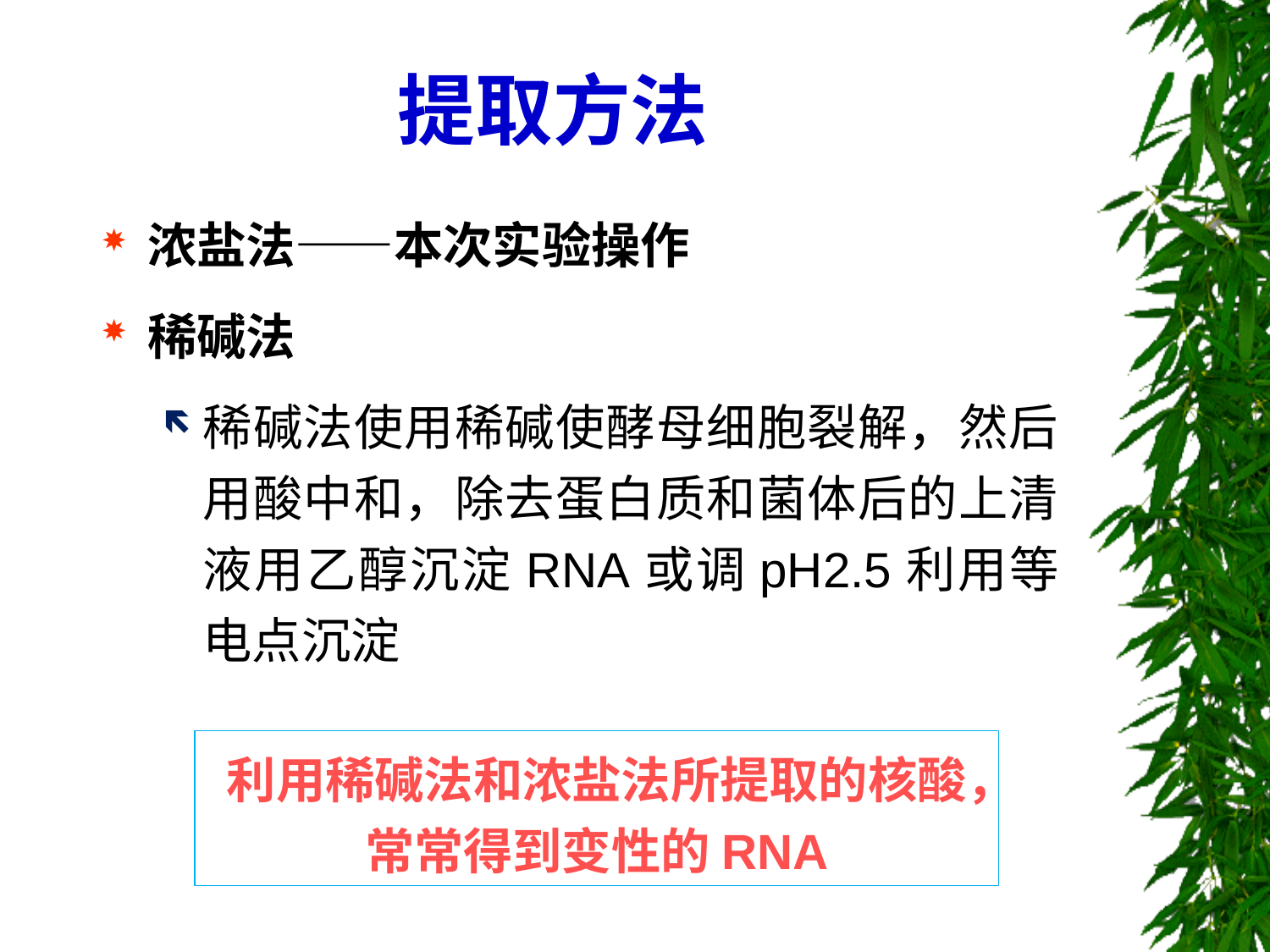

# 提取方法
浓盐法——本次实验操作
稀碱法
稀碱法使用稀碱使酵母细胞裂解，然后用酸中和，除去蛋白质和菌体后的上清液用乙醇沉淀RNA或调pH2.5利用等电点沉淀
利用稀碱法和浓盐法所提取的核酸，常常得到变性的RNA